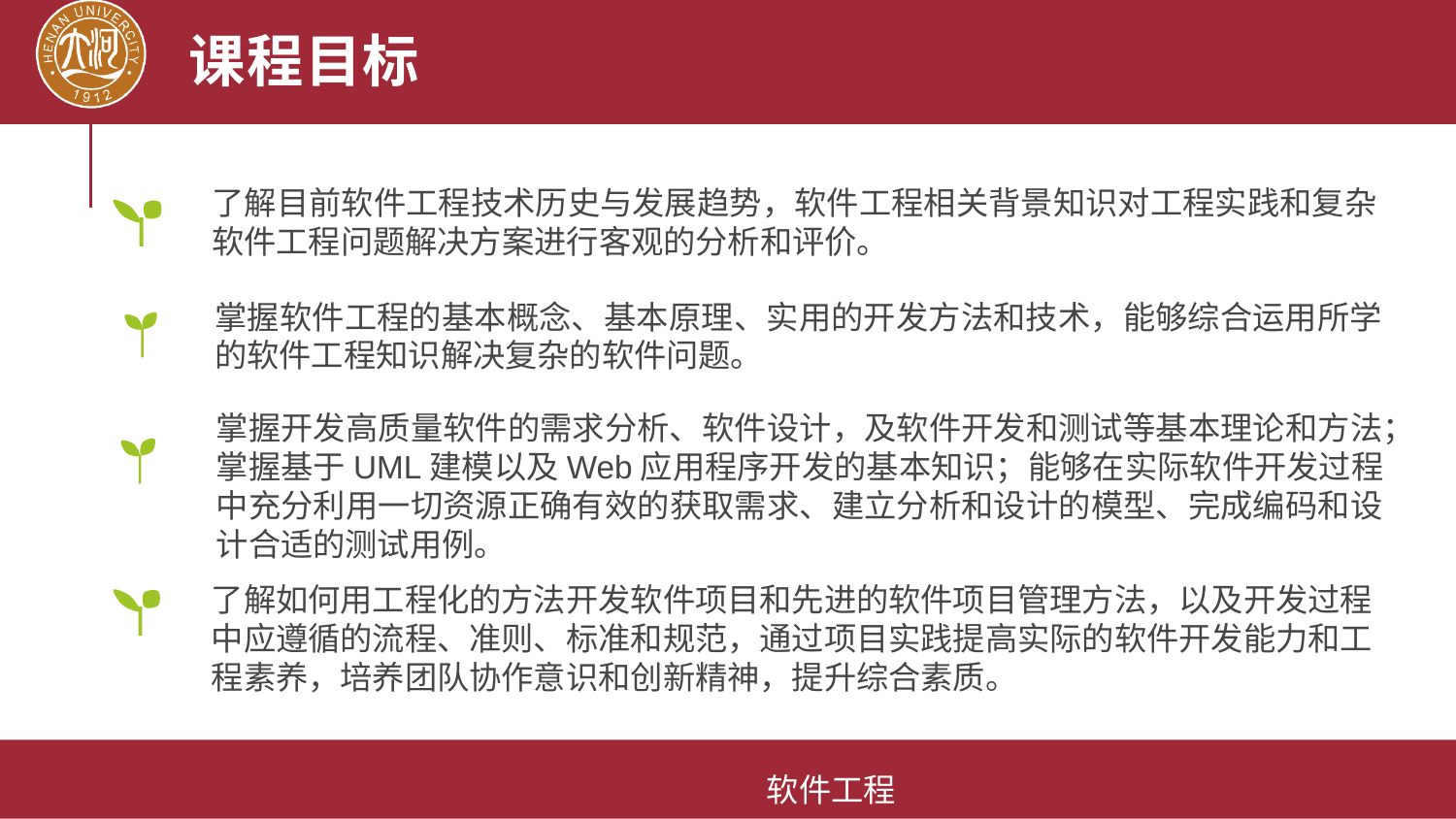

# 课程目标
了解目前软件工程技术历史与发展趋势，软件工程相关背景知识对工程实践和复杂软件工程问题解决方案进行客观的分析和评价。

掌握软件工程的基本概念、基本原理、实用的开发方法和技术，能够综合运用所学的软件工程知识解决复杂的软件问题。

掌握开发高质量软件的需求分析、软件设计，及软件开发和测试等基本理论和方法；掌握基于UML建模以及Web应用程序开发的基本知识；能够在实际软件开发过程中充分利用一切资源正确有效的获取需求、建立分析和设计的模型、完成编码和设计合适的测试用例。

了解如何用工程化的方法开发软件项目和先进的软件项目管理方法，以及开发过程中应遵循的流程、准则、标准和规范，通过项目实践提高实际的软件开发能力和工程素养，培养团队协作意识和创新精神，提升综合素质。

软件工程
20